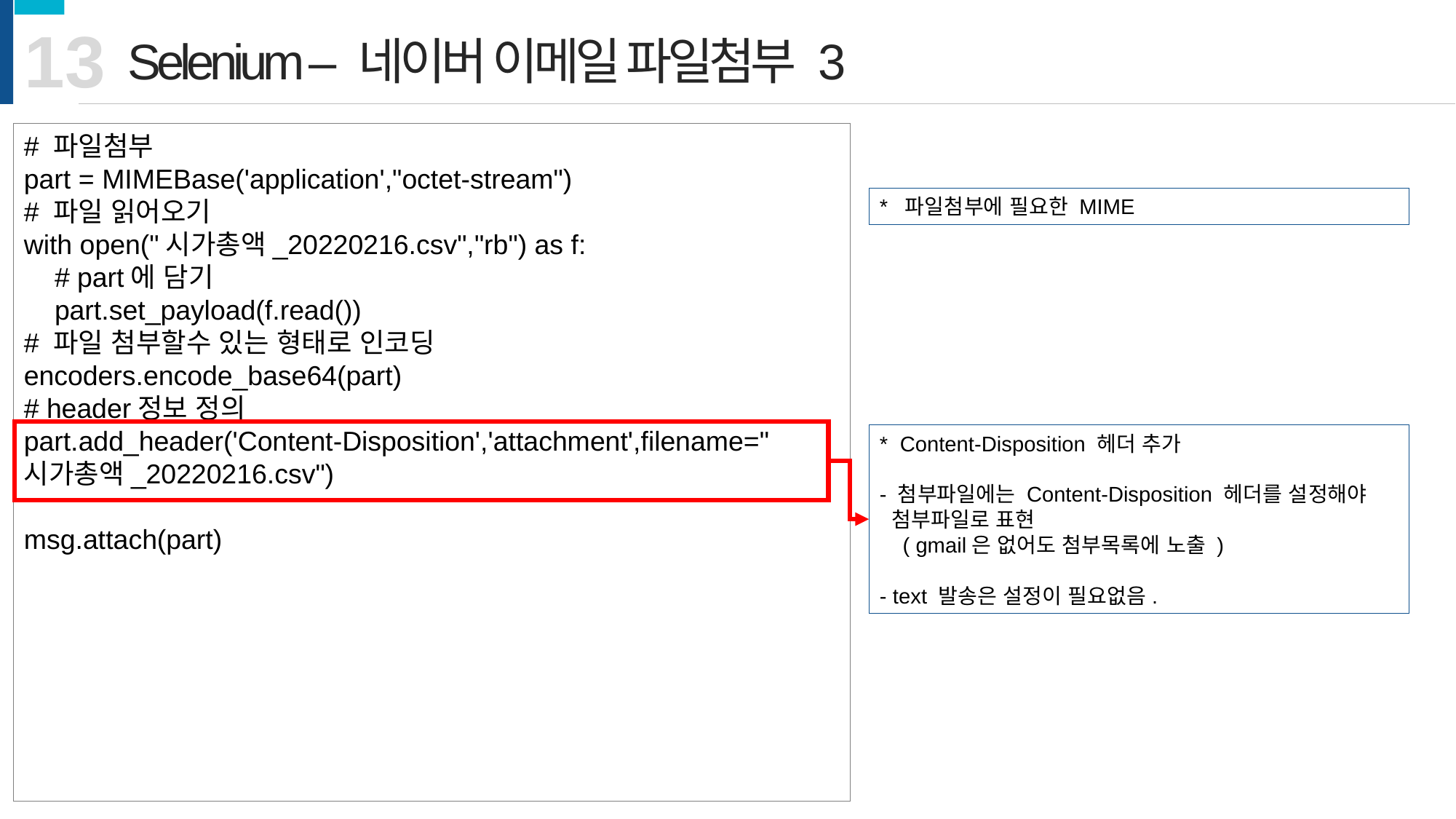

13
Selenium – 네이버 이메일 파일첨부 3
# 파일첨부
part = MIMEBase('application',"octet-stream")
# 파일 읽어오기
with open("시가총액_20220216.csv","rb") as f:
    # part에 담기
    part.set_payload(f.read())
# 파일 첨부할수 있는 형태로 인코딩
encoders.encode_base64(part)
# header정보 정의
part.add_header('Content-Disposition','attachment',filename="시가총액_20220216.csv")
msg.attach(part)
*  파일첨부에 필요한 MIME

*  Content-Disposition 헤더 추가
- 첨부파일에는 Content-Disposition 헤더를 설정해야
  첨부파일로 표현
   ( gmail은 없어도 첨부목록에 노출 )
- text 발송은 설정이 필요없음.